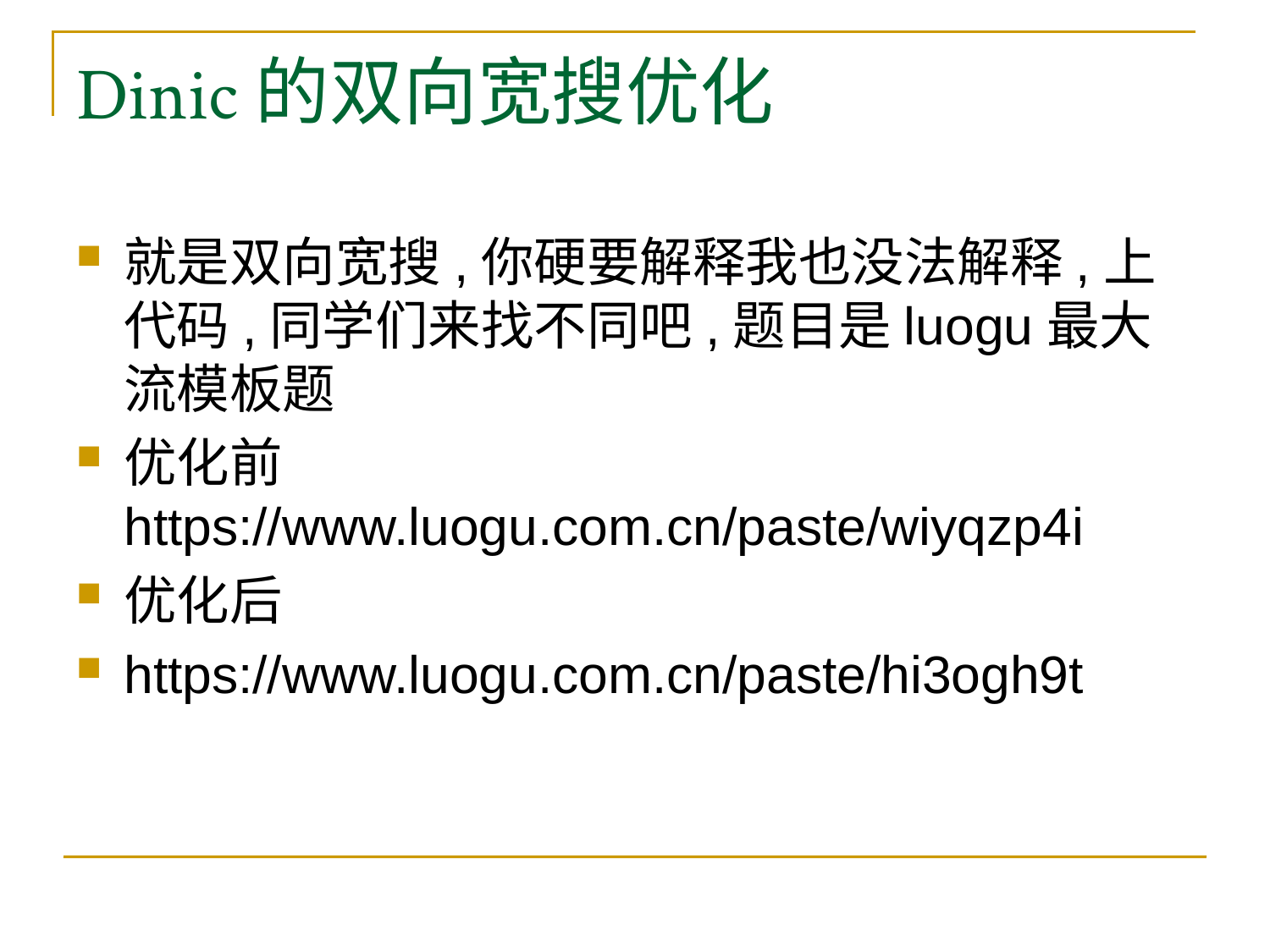

# Dinic的双向宽搜优化
就是双向宽搜,你硬要解释我也没法解释,上代码,同学们来找不同吧,题目是luogu最大流模板题
优化前 https://www.luogu.com.cn/paste/wiyqzp4i
优化后
https://www.luogu.com.cn/paste/hi3ogh9t